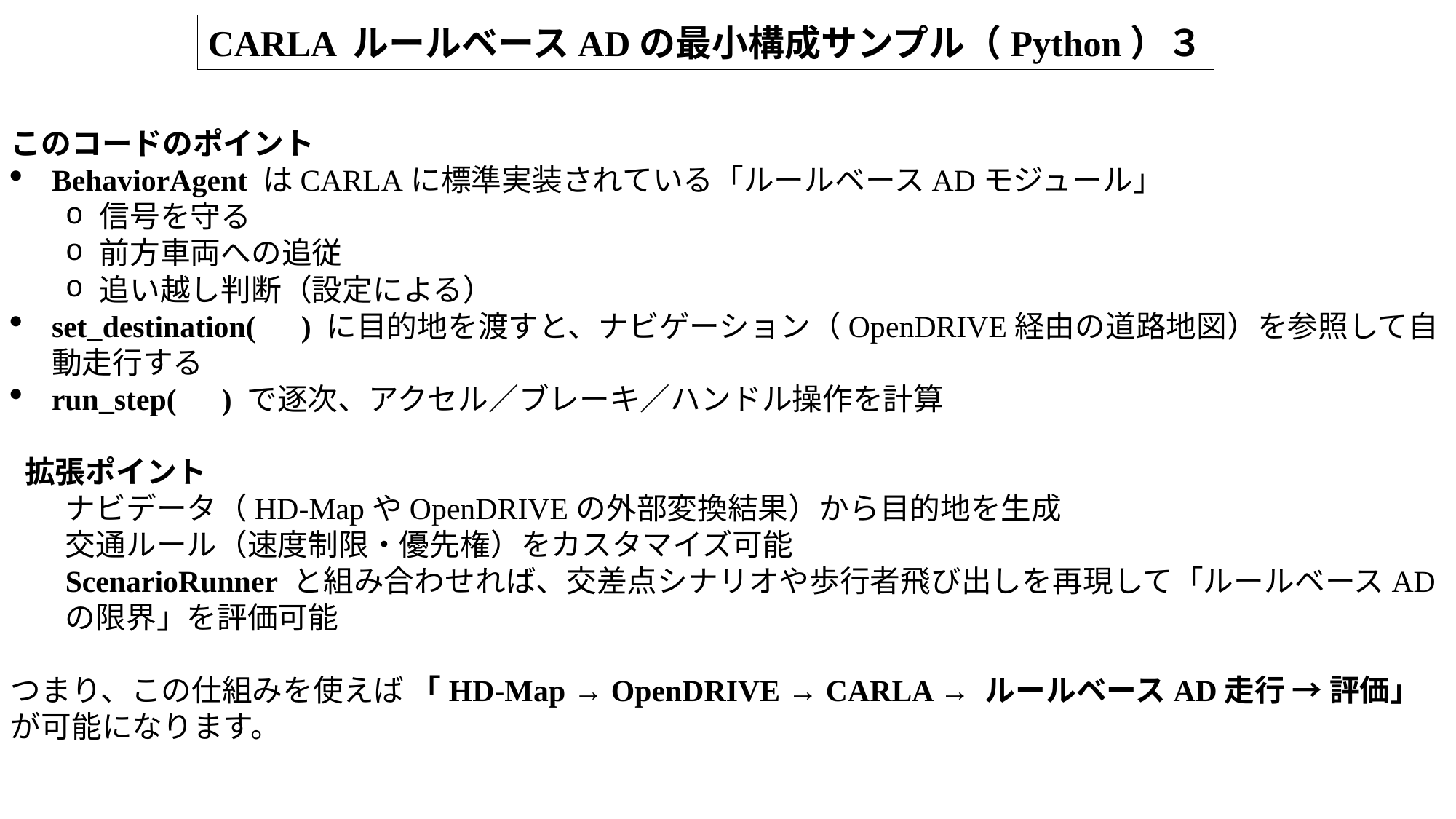

CARLA ルールベースADの最小構成サンプル（Python）３
このコードのポイント
BehaviorAgent はCARLAに標準実装されている「ルールベースADモジュール」
信号を守る
前方車両への追従
追い越し判断（設定による）
set_destination(　) に目的地を渡すと、ナビゲーション（OpenDRIVE経由の道路地図）を参照して自動走行する
run_step(　) で逐次、アクセル／ブレーキ／ハンドル操作を計算

 拡張ポイント
ナビデータ（HD-MapやOpenDRIVEの外部変換結果）から目的地を生成
交通ルール（速度制限・優先権）をカスタマイズ可能
ScenarioRunner と組み合わせれば、交差点シナリオや歩行者飛び出しを再現して「ルールベースADの限界」を評価可能

つまり、この仕組みを使えば 「HD-Map → OpenDRIVE → CARLA → ルールベースAD走行 → 評価」 が可能になります。